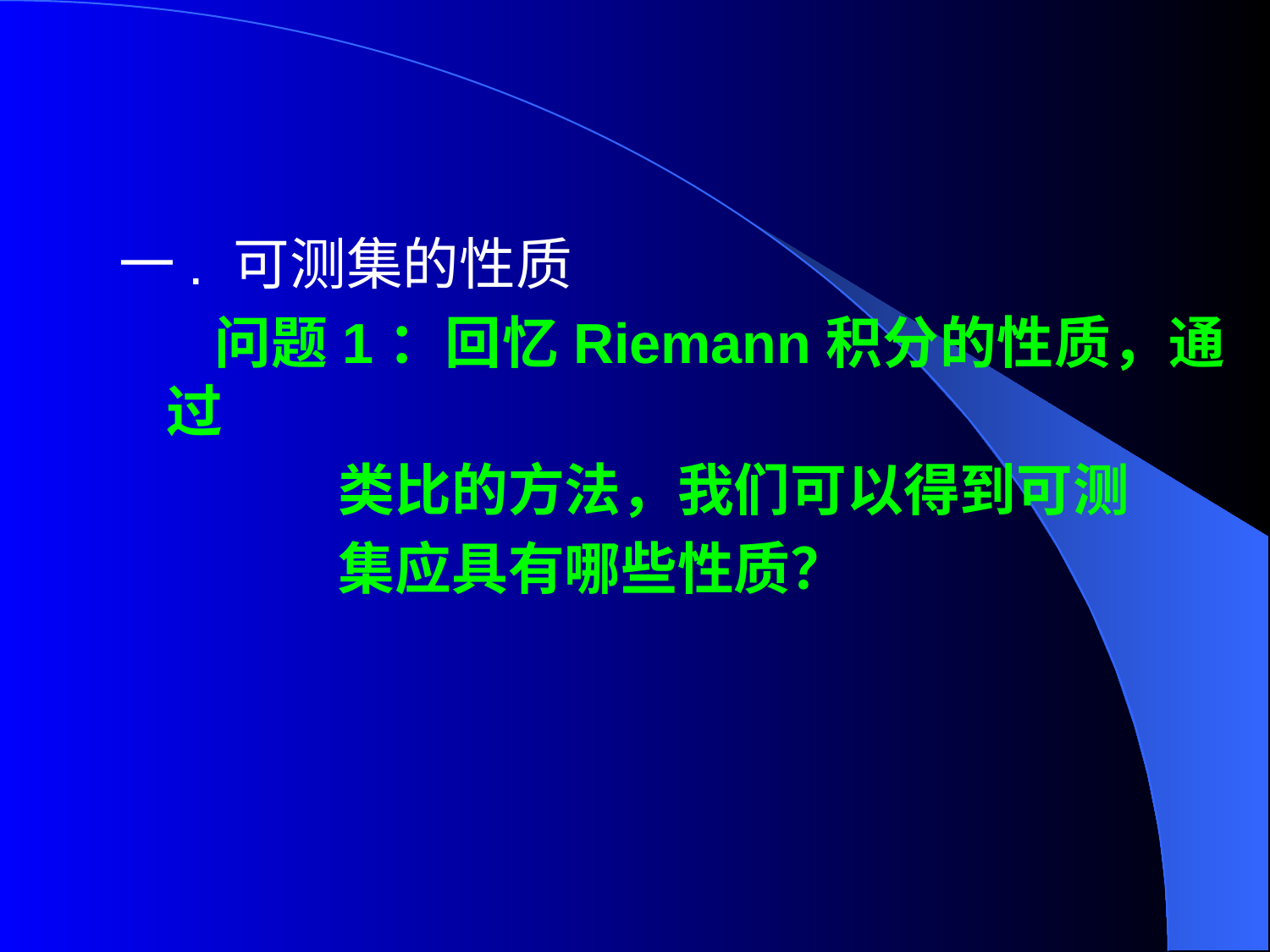

一. 可测集的性质
      问题1：回忆Riemann积分的性质，通过
                类比的方法，我们可以得到可测
                集应具有哪些性质？